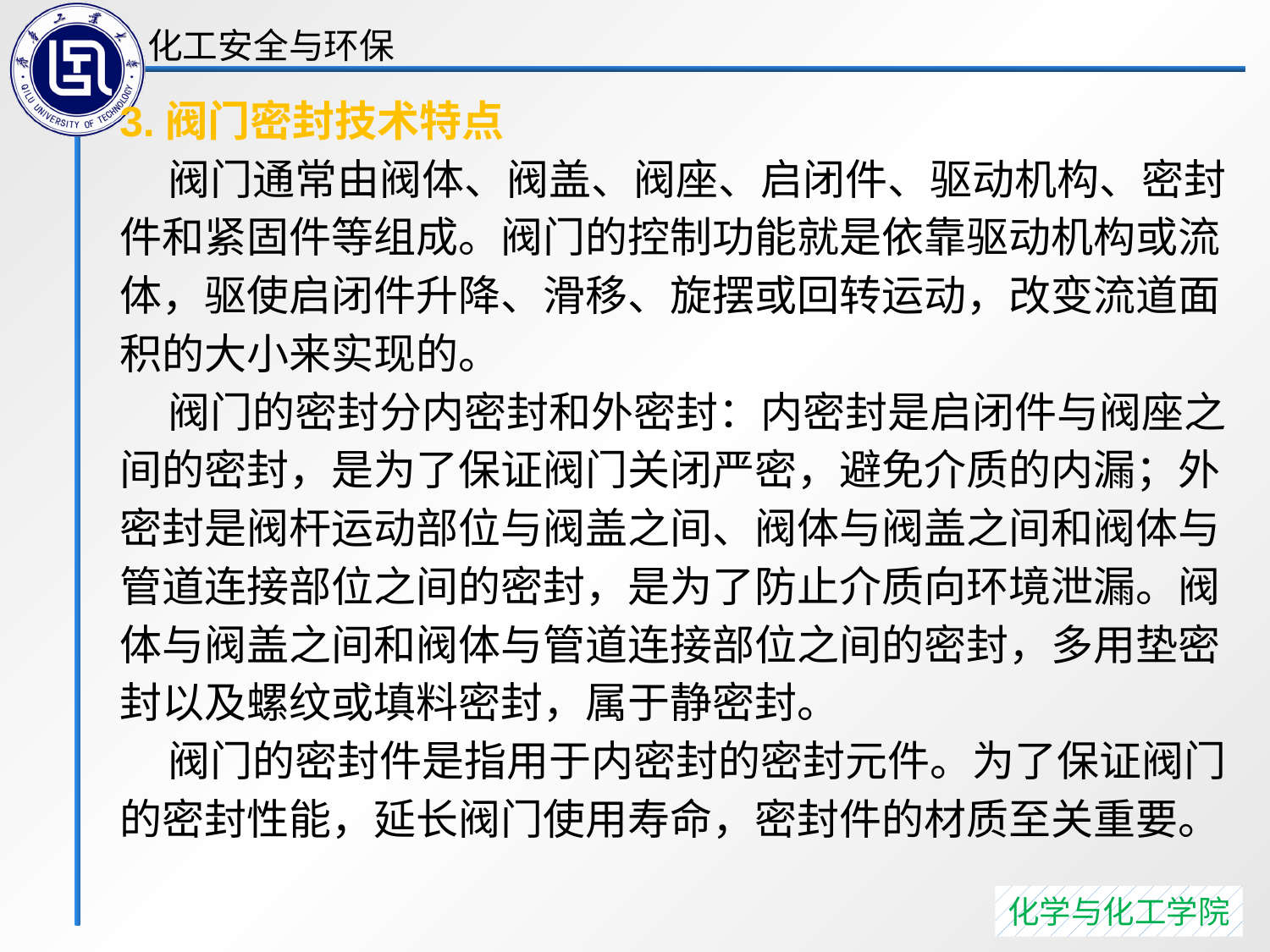

3.阀门密封技术特点
    阀门通常由阀体、阀盖、阀座、启闭件、驱动机构、密封件和紧固件等组成。阀门的控制功能就是依靠驱动机构或流体，驱使启闭件升降、滑移、旋摆或回转运动，改变流道面积的大小来实现的。
    阀门的密封分内密封和外密封：内密封是启闭件与阀座之间的密封，是为了保证阀门关闭严密，避免介质的内漏；外密封是阀杆运动部位与阀盖之间、阀体与阀盖之间和阀体与管道连接部位之间的密封，是为了防止介质向环境泄漏。阀体与阀盖之间和阀体与管道连接部位之间的密封，多用垫密封以及螺纹或填料密封，属于静密封。
    阀门的密封件是指用于内密封的密封元件。为了保证阀门的密封性能，延长阀门使用寿命，密封件的材质至关重要。